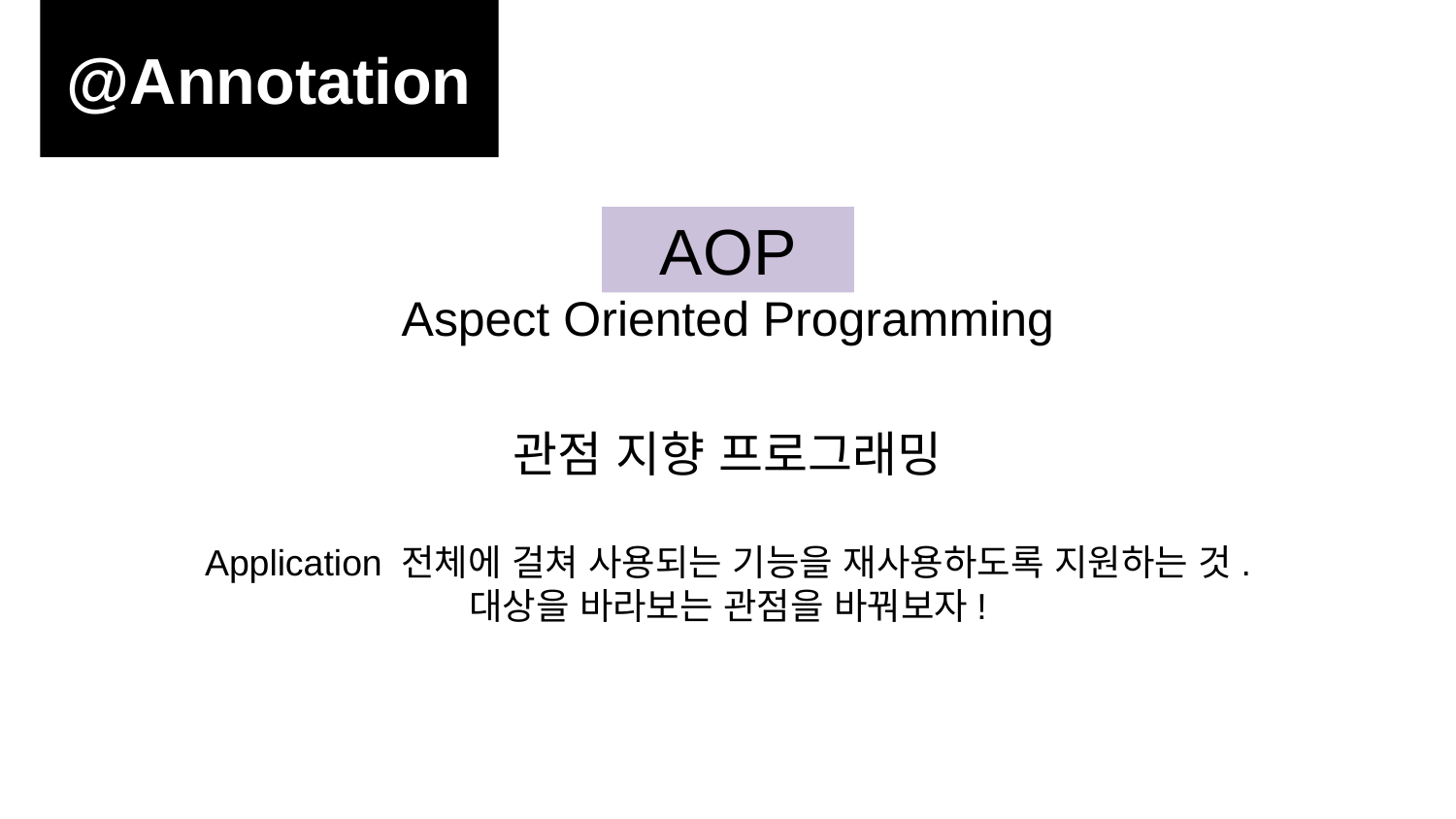

@Annotation
AOP
Aspect Oriented Programming

관점 지향 프로그래밍

Application 전체에 걸쳐 사용되는 기능을 재사용하도록 지원하는 것.
대상을 바라보는 관점을 바꿔보자!